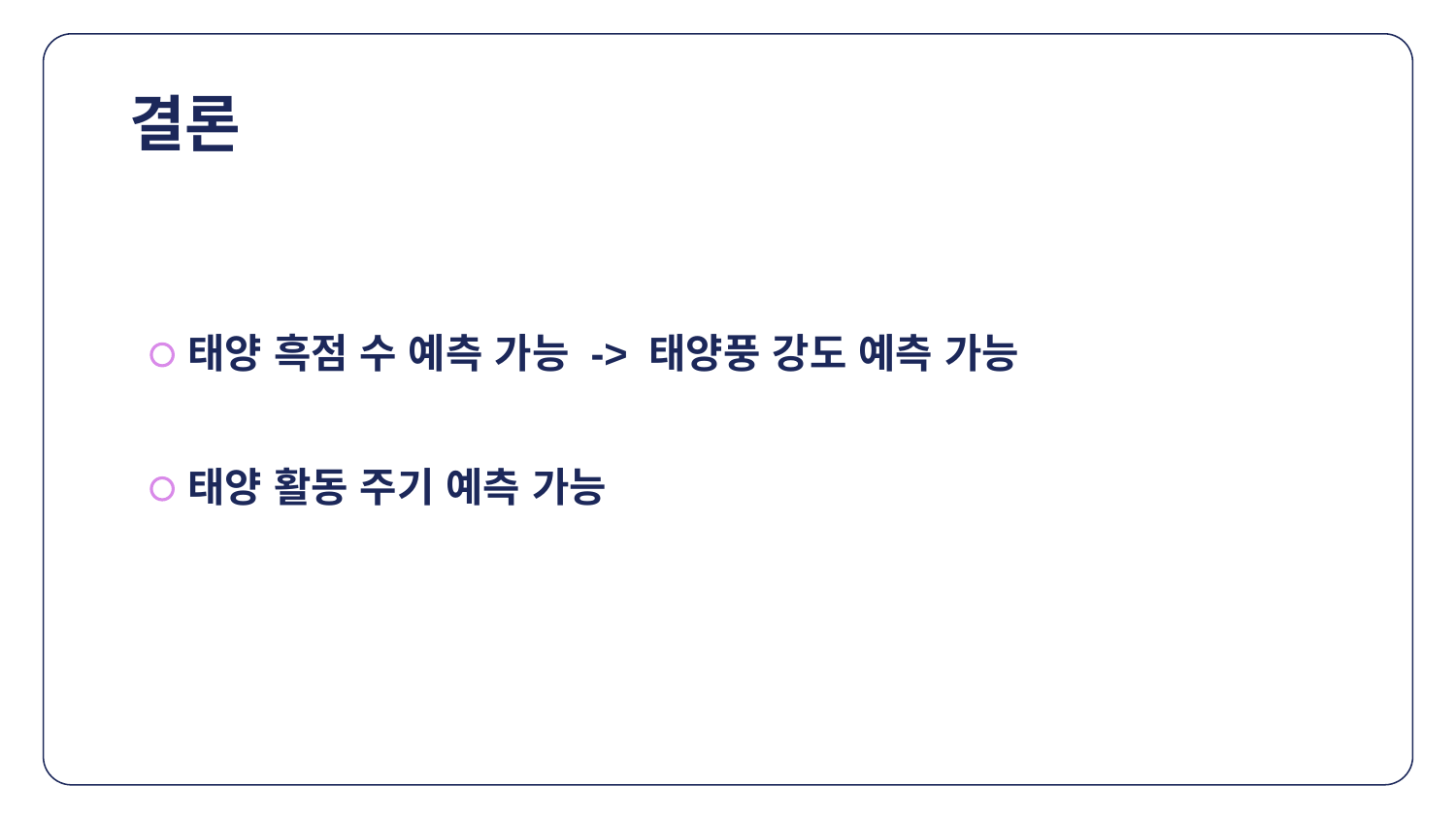

# 결론
태양 흑점 수 예측 가능 -> 태양풍 강도 예측 가능

태양 활동 주기 예측 가능